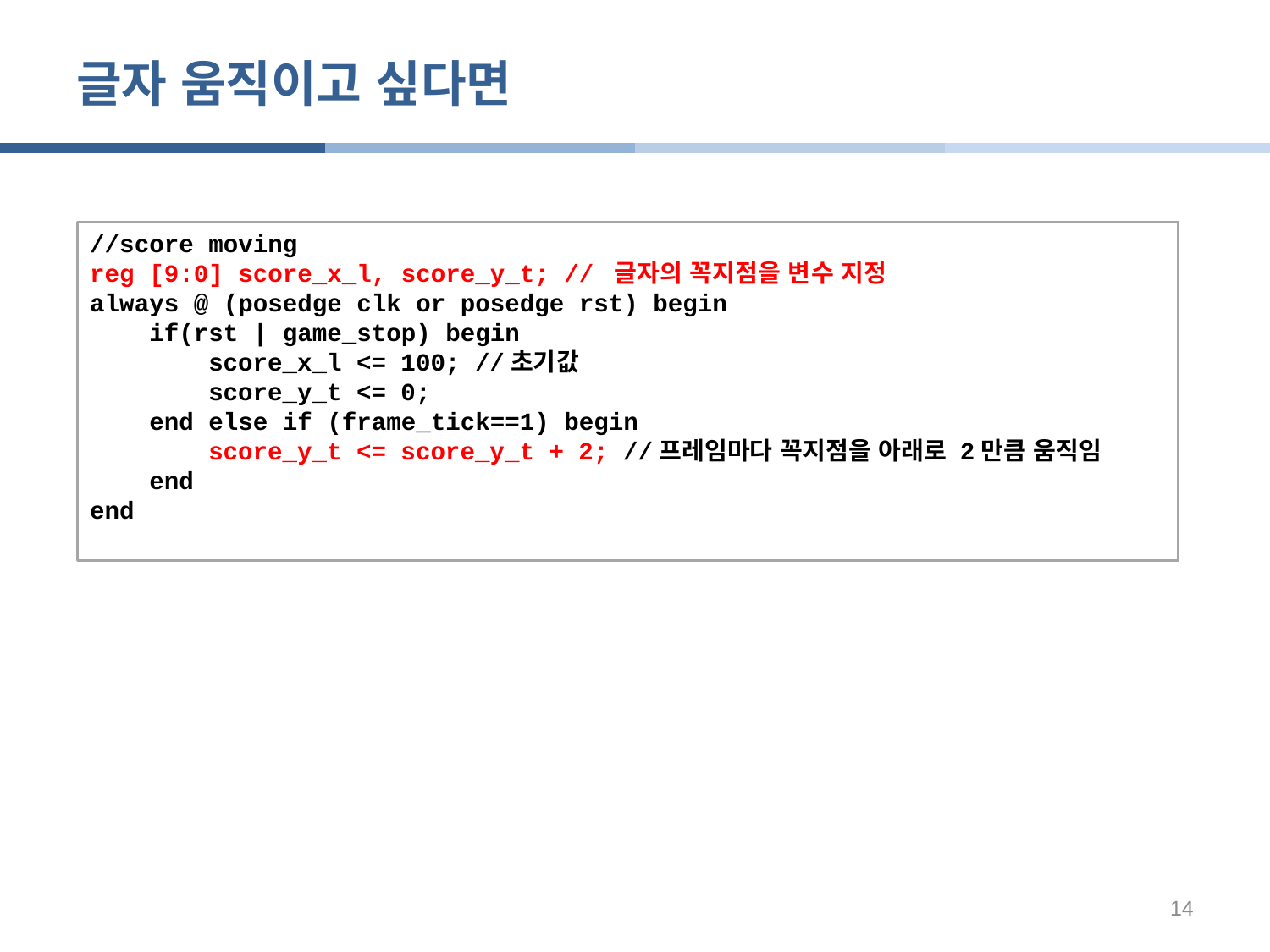

# 글자 움직이고 싶다면
//score moving
reg [9:0] score_x_l, score_y_t; // 글자의 꼭지점을 변수 지정
always @ (posedge clk or posedge rst) begin
    if(rst | game_stop) begin
        score_x_l <= 100; //초기값
        score_y_t <= 0;
    end else if (frame_tick==1) begin
        score_y_t <= score_y_t + 2; //프레임마다 꼭지점을 아래로 2만큼 움직임
    end
end
14